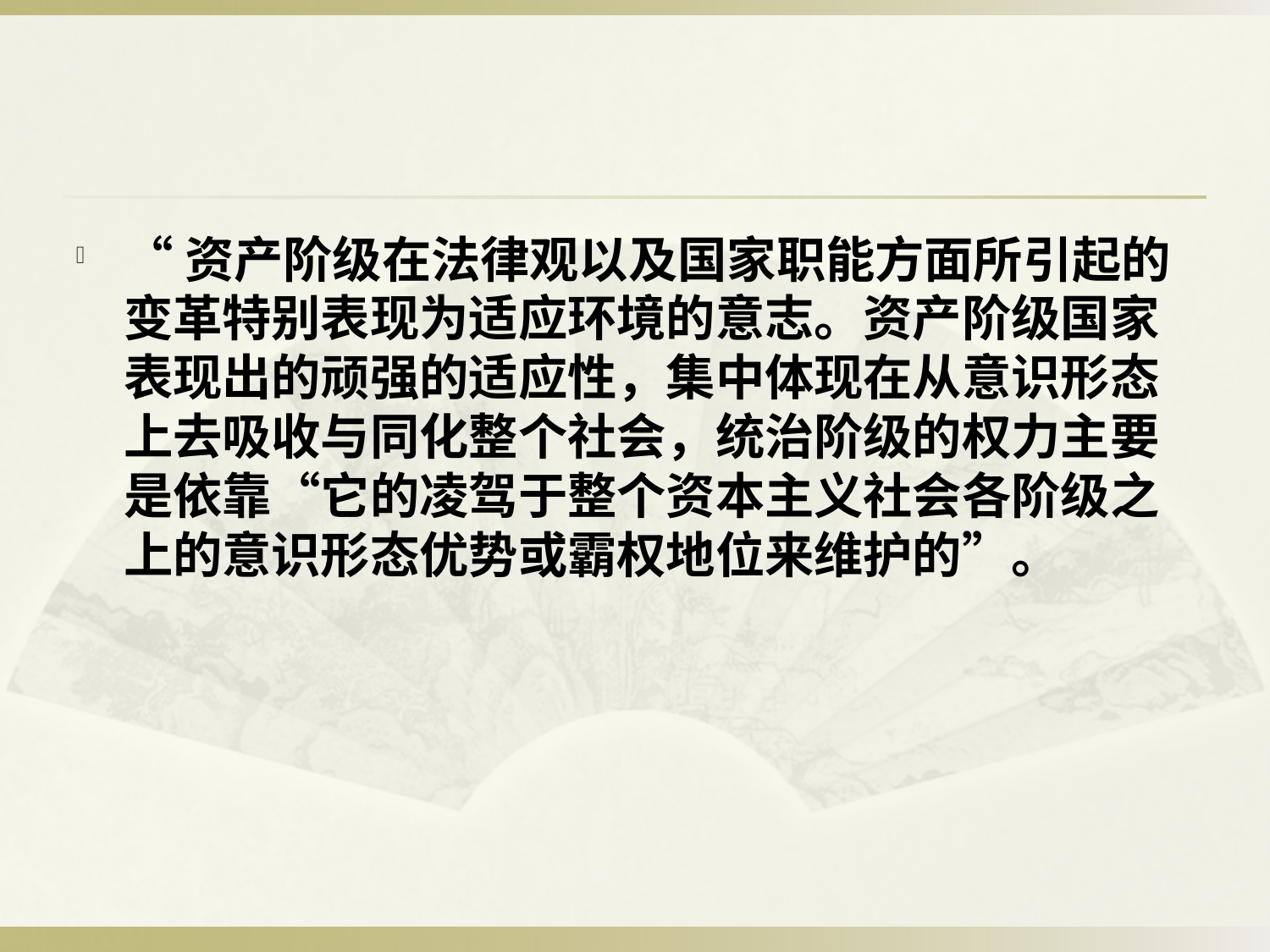

#
“资产阶级在法律观以及国家职能方面所引起的变革特别表现为适应环境的意志。资产阶级国家表现出的顽强的适应性，集中体现在从意识形态上去吸收与同化整个社会，统治阶级的权力主要是依靠“它的凌驾于整个资本主义社会各阶级之上的意识形态优势或霸权地位来维护的”。